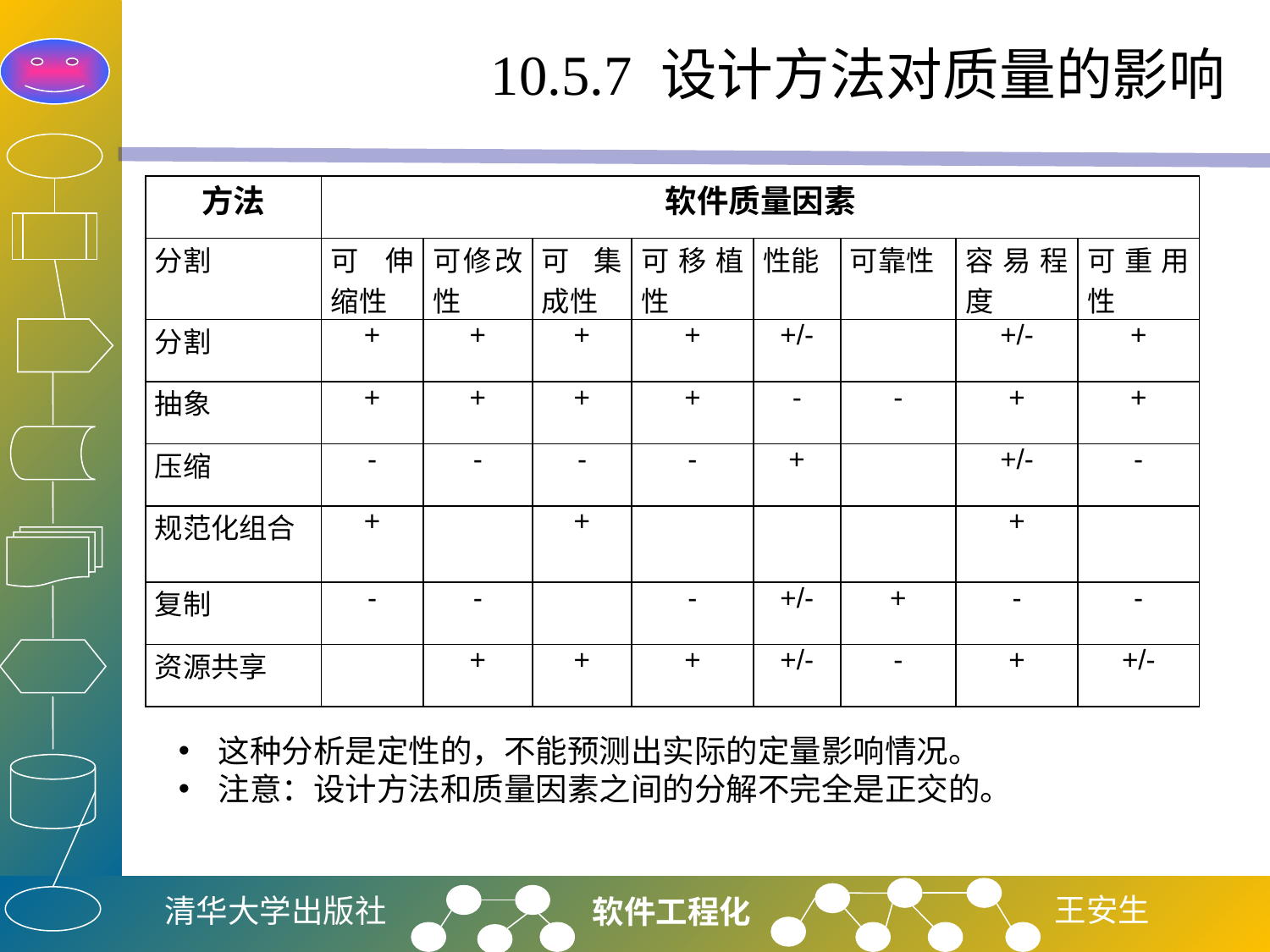

# 10.5.7 设计方法对质量的影响
| 方法 | 软件质量因素 |  |  |  |  |  |  |  |
| --- | --- | --- | --- | --- | --- | --- | --- | --- |
| 分割 | 可伸缩性 | 可修改性 | 可集成性 | 可移植性 | 性能 | 可靠性 | 容易程度 | 可重用性 |
| 分割 | + | + | + | + | +/- |  | +/- | + |
| 抽象 | + | + | + | + | - | - | + | + |
| 压缩 | - | - | - | - | + |  | +/- | - |
| 规范化组合 | + |  | + |  |  |  | + |  |
| 复制 | - | - |  | - | +/- | + | - | - |
| 资源共享 |  | + | + | + | +/- | - | + | +/- |
这种分析是定性的，不能预测出实际的定量影响情况。
注意：设计方法和质量因素之间的分解不完全是正交的。